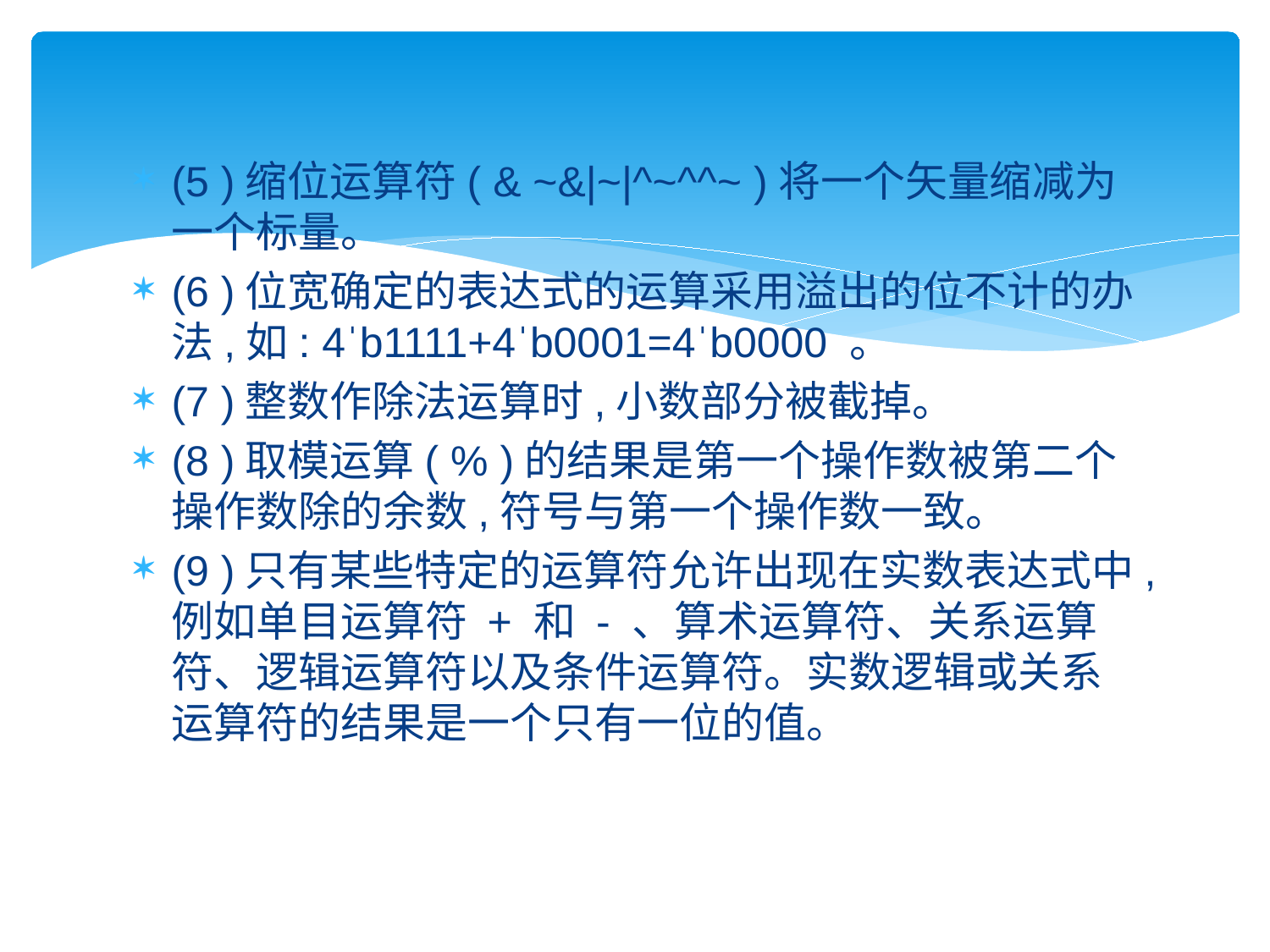

#
(5 )缩位运算符( & ~&|~|^~^^~ )将一个矢量缩减为一个标量。
(6 )位宽确定的表达式的运算采用溢出的位不计的办法,如: 4ˈb1111+4ˈb0001=4ˈb0000 。
(7 )整数作除法运算时,小数部分被截掉。
(8 )取模运算( % )的结果是第一个操作数被第二个操作数除的余数,符号与第一个操作数一致。
(9 )只有某些特定的运算符允许出现在实数表达式中,例如单目运算符 + 和 - 、算术运算符、关系运算符、逻辑运算符以及条件运算符。实数逻辑或关系运算符的结果是一个只有一位的值。